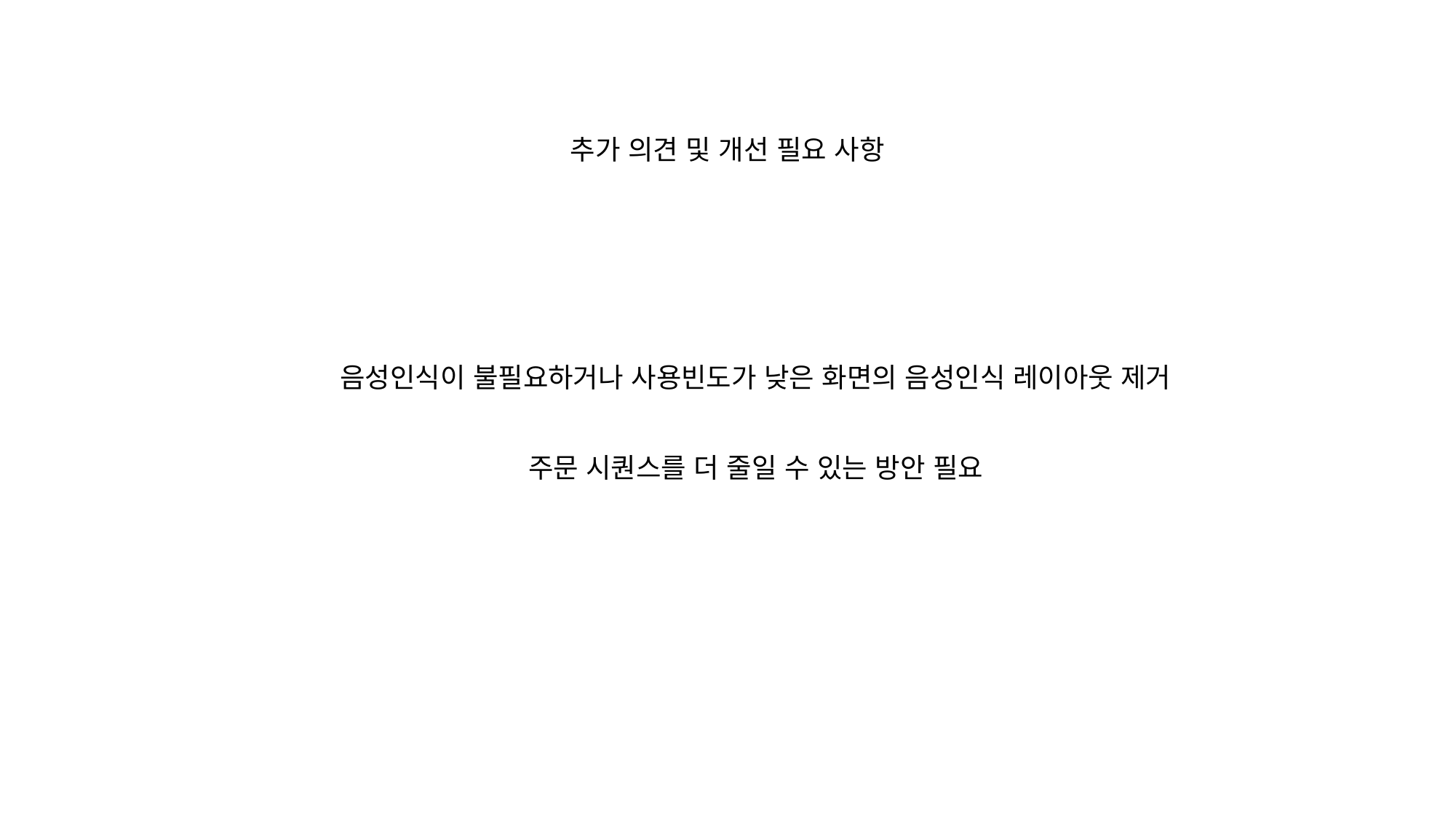

추가 의견 및 개선 필요 사항
음성인식이 불필요하거나 사용빈도가 낮은 화면의 음성인식 레이아웃 제거
주문 시퀀스를 더 줄일 수 있는 방안 필요